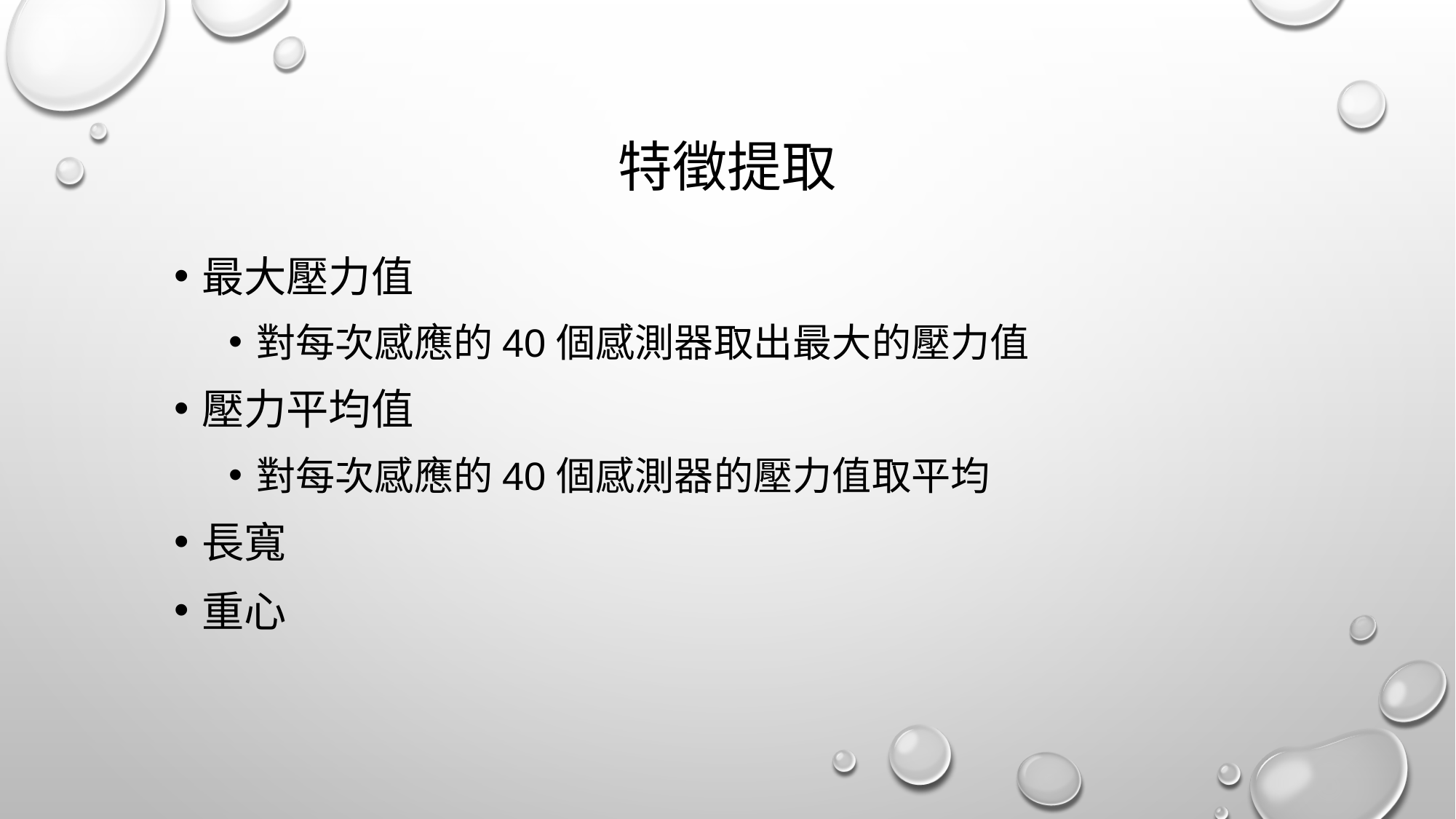

# 特徵提取
最大壓力值
對每次感應的40個感測器取出最大的壓力值
壓力平均值
對每次感應的40個感測器的壓力值取平均
長寬
重心